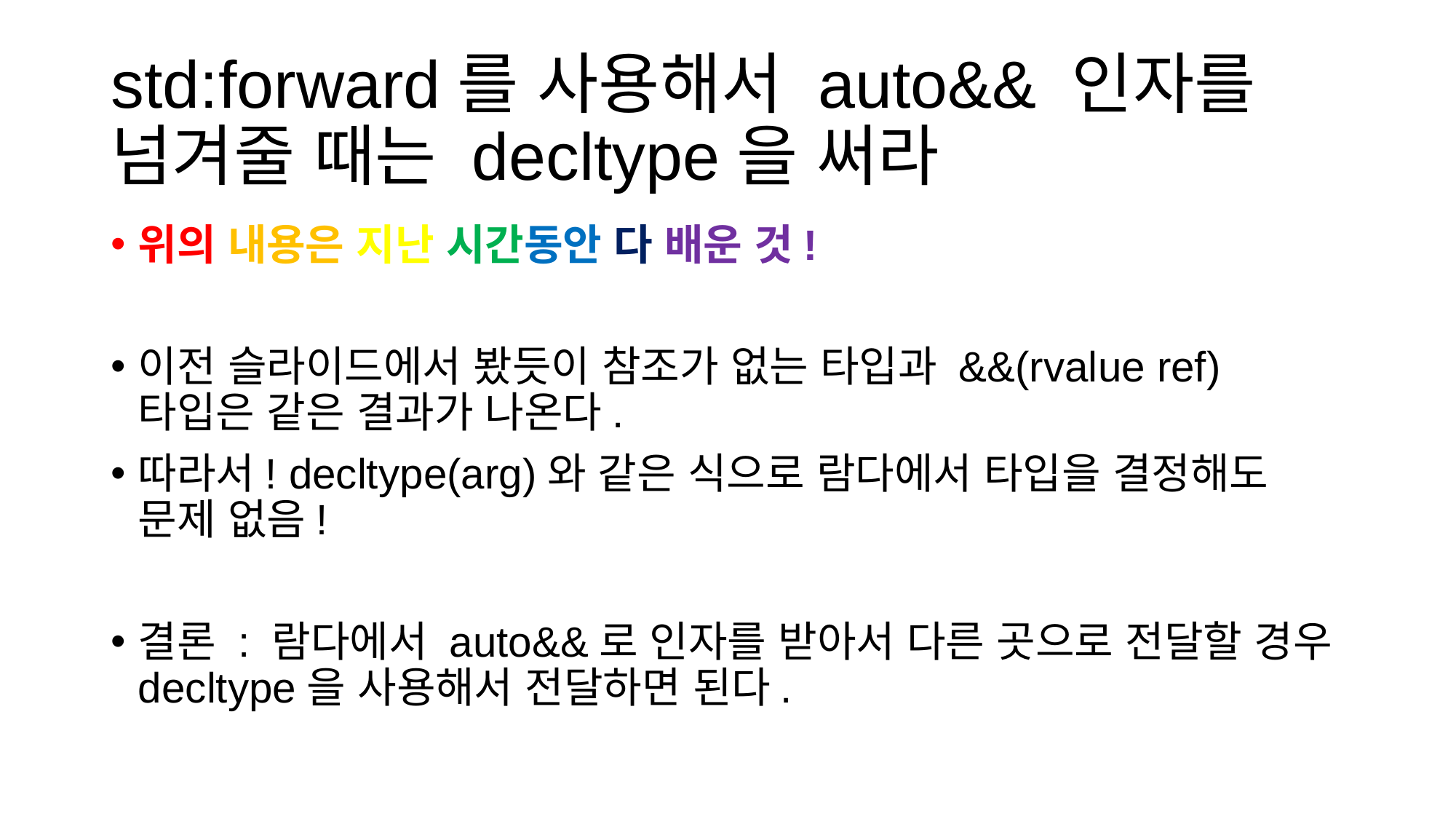

# std:forward를 사용해서 auto&& 인자를 넘겨줄 때는 decltype을 써라
위의 내용은 지난 시간동안 다 배운 것!

이전 슬라이드에서 봤듯이 참조가 없는 타입과 &&(rvalue ref)타입은 같은 결과가 나온다.
따라서! decltype(arg)와 같은 식으로 람다에서 타입을 결정해도 문제 없음!

결론 : 람다에서 auto&&로 인자를 받아서 다른 곳으로 전달할 경우 decltype을 사용해서 전달하면 된다.